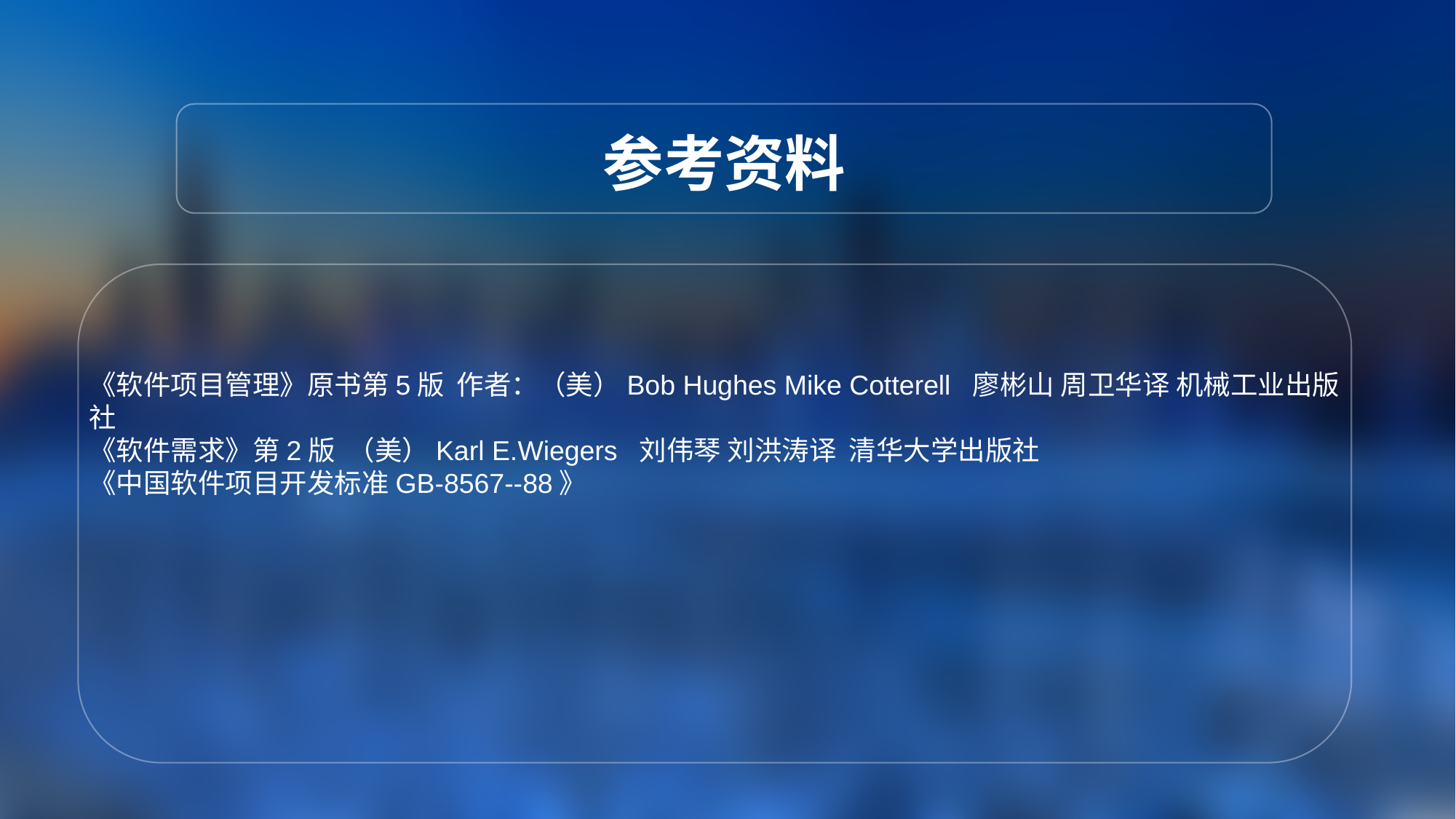

参考资料

《软件项目管理》原书第5版  作者：（美）Bob Hughes Mike Cotterell  廖彬山 周卫华译 机械工业出版社
《软件需求》第2版  （美）Karl E.Wiegers  刘伟琴 刘洪涛译  清华大学出版社
《中国软件项目开发标准GB-8567--88》